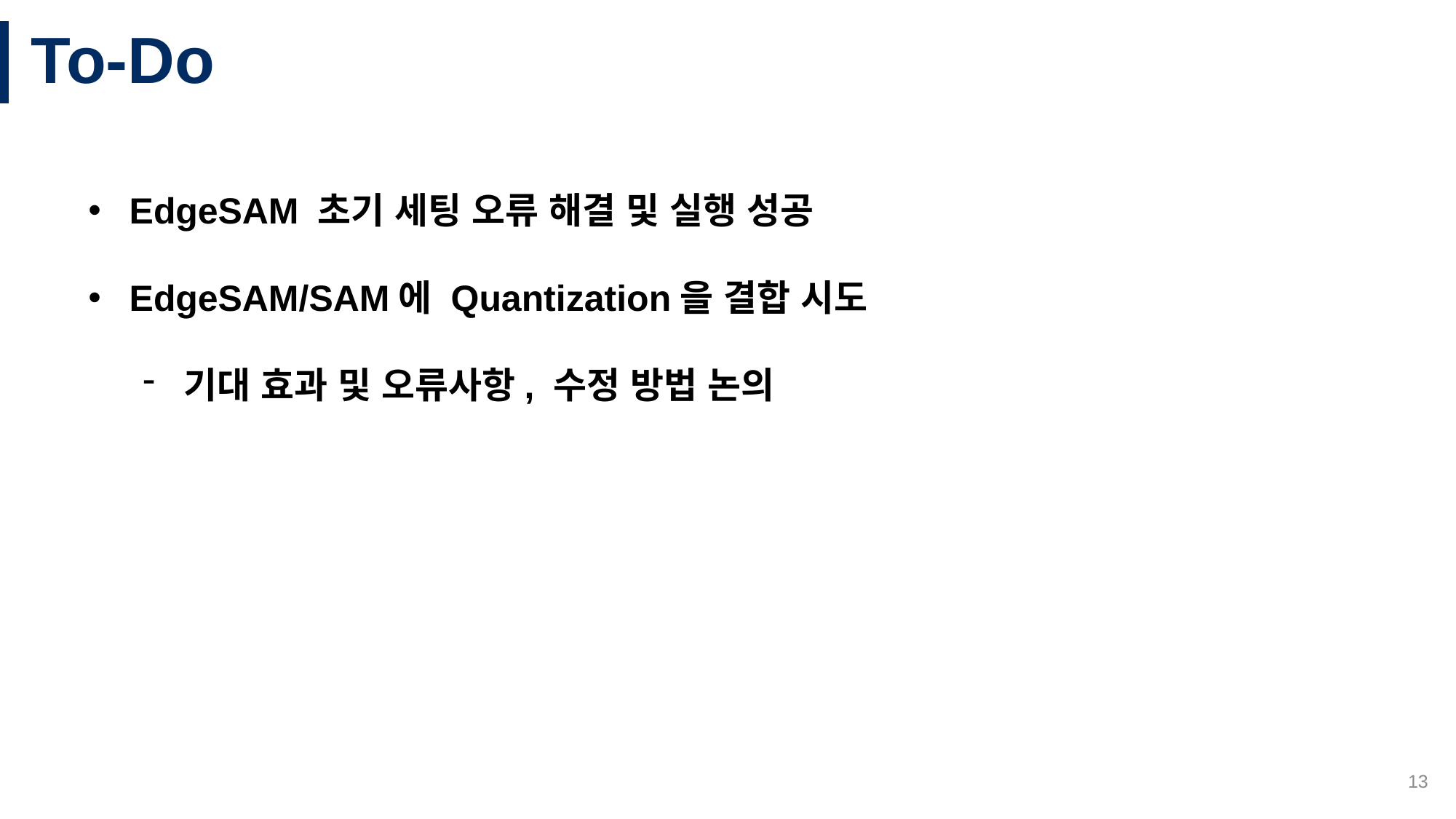

# To-Do
EdgeSAM 초기 세팅 오류 해결 및 실행 성공
EdgeSAM/SAM에 Quantization을 결합 시도
기대 효과 및 오류사항, 수정 방법 논의
13